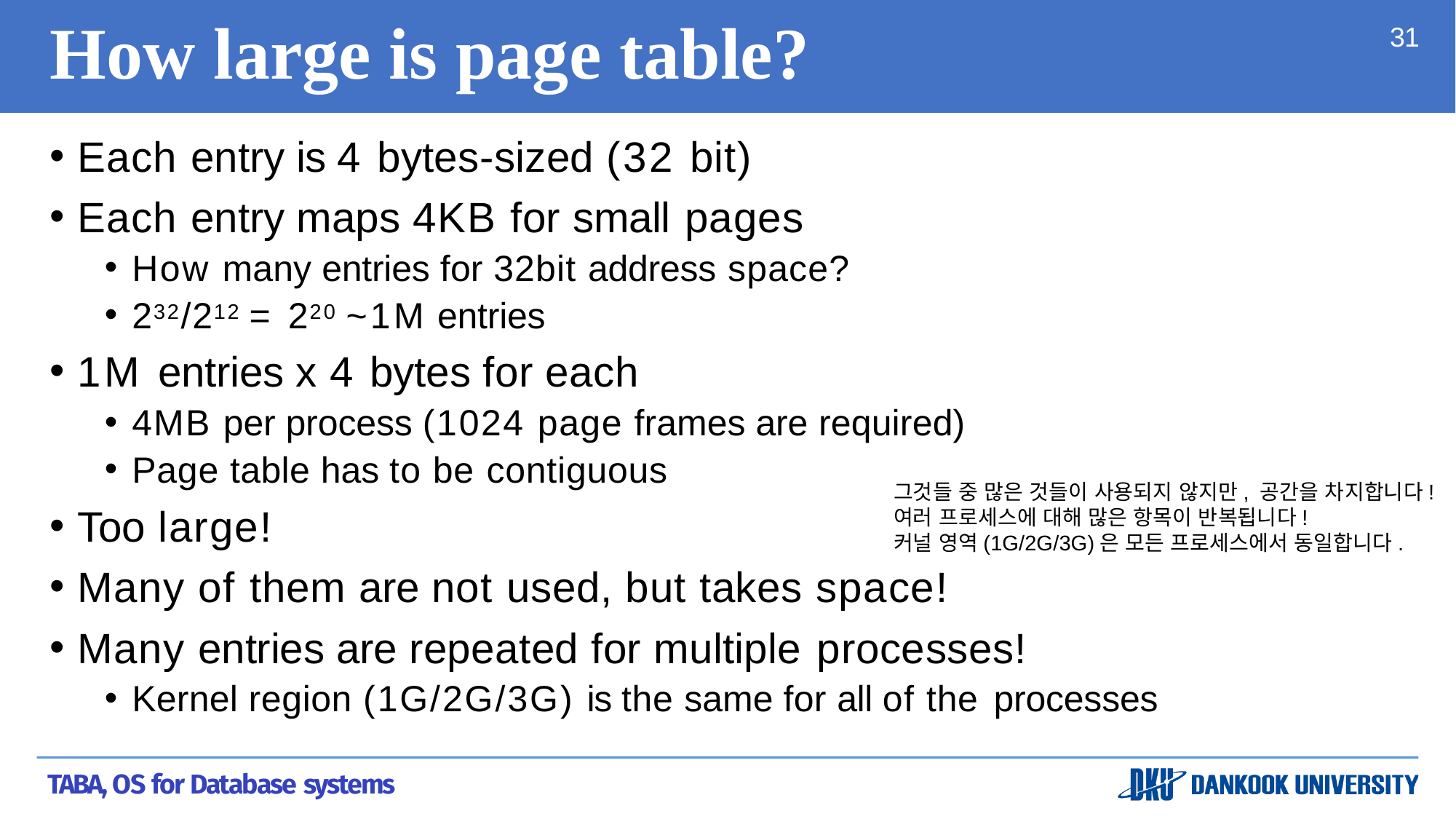

# How large is page table?
31
Each entry is 4 bytes-sized (32 bit)
Each entry maps 4KB for small pages
How many entries for 32bit address space?
232/212 = 220 ~1M entries
1M entries x 4 bytes for each
4MB per process (1024 page frames are required)
Page table has to be contiguous
Too large!
Many of them are not used, but takes space!
Many entries are repeated for multiple processes!
Kernel region (1G/2G/3G) is the same for all of the processes
그것들 중 많은 것들이 사용되지 않지만, 공간을 차지합니다!
여러 프로세스에 대해 많은 항목이 반복됩니다!
커널 영역(1G/2G/3G)은 모든 프로세스에서 동일합니다.
TABA, OS for Database systems